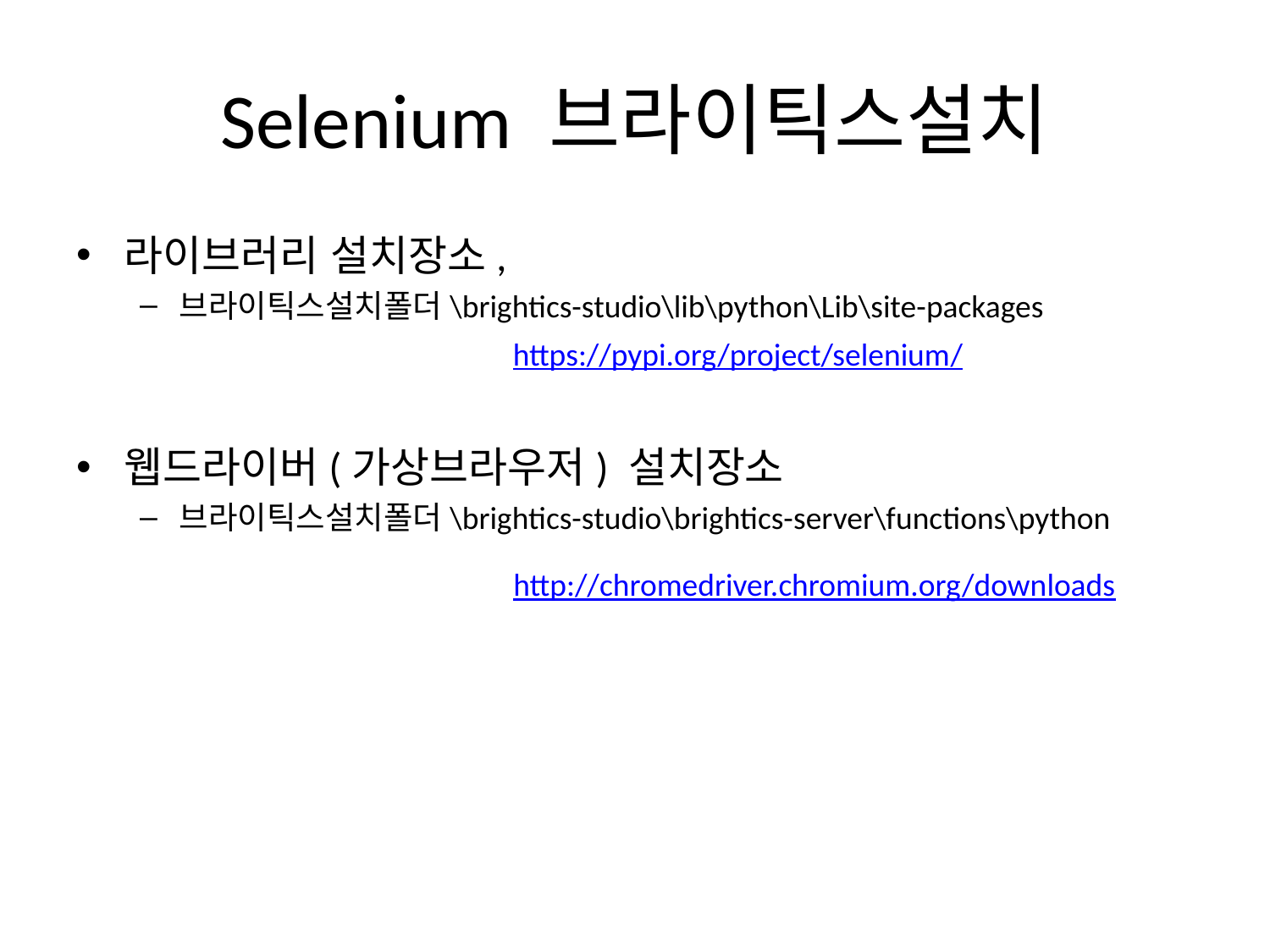

# Selenium 브라이틱스설치
라이브러리 설치장소,
브라이틱스설치폴더\brightics-studio\lib\python\Lib\site-packages

웹드라이버(가상브라우저) 설치장소
브라이틱스설치폴더\brightics-studio\brightics-server\functions\python
https://pypi.org/project/selenium/
http://chromedriver.chromium.org/downloads